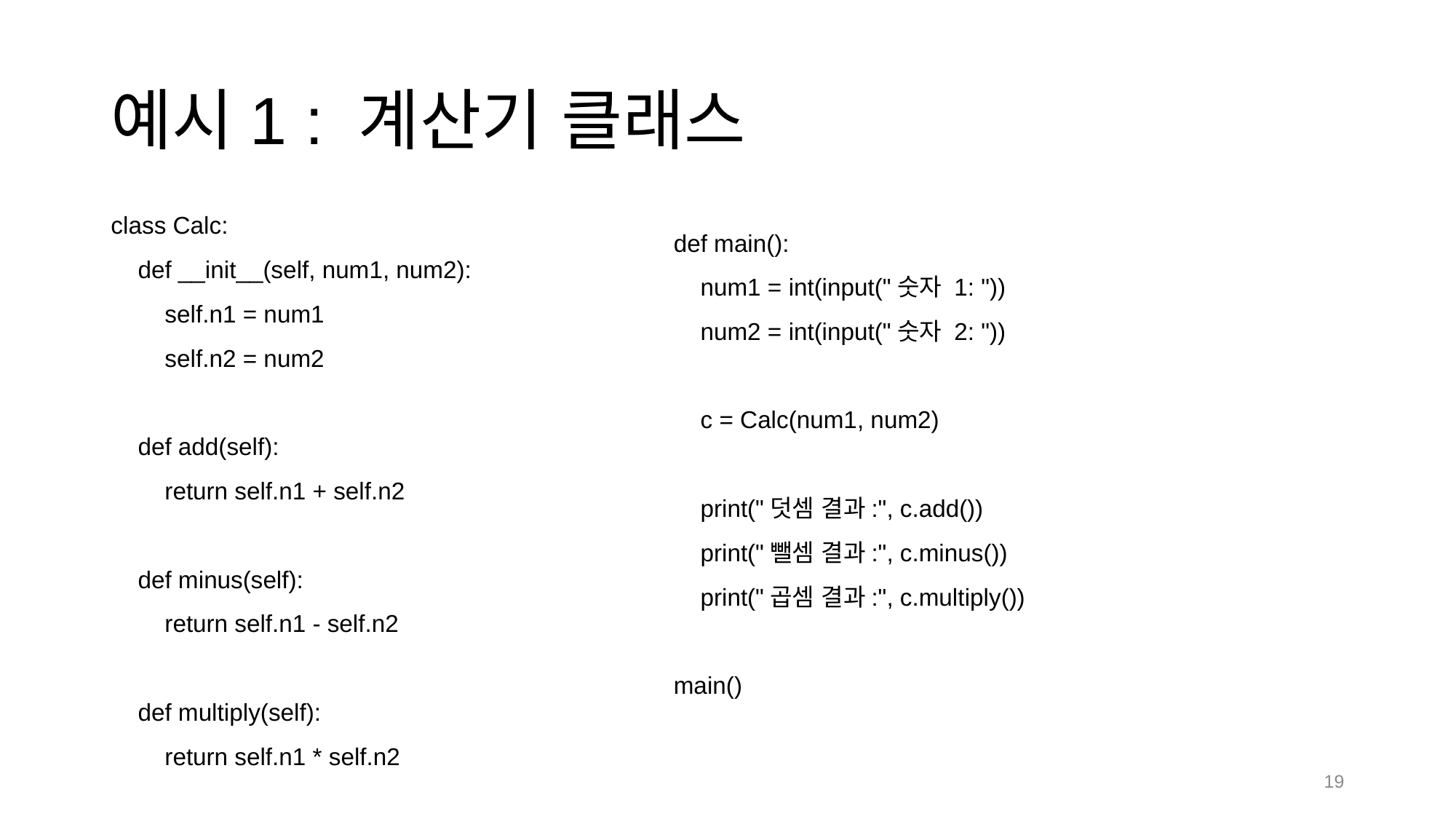

# 예시1 : 계산기 클래스
class Calc:
    def __init__(self, num1, num2):
        self.n1 = num1
        self.n2 = num2

    def add(self):
        return self.n1 + self.n2

    def minus(self):
        return self.n1 - self.n2

    def multiply(self):
        return self.n1 * self.n2
def main():
    num1 = int(input("숫자 1: "))
    num2 = int(input("숫자 2: "))

    c = Calc(num1, num2)

    print("덧셈 결과:", c.add())
    print("뺄셈 결과:", c.minus())
    print("곱셈 결과:", c.multiply())

main()
19